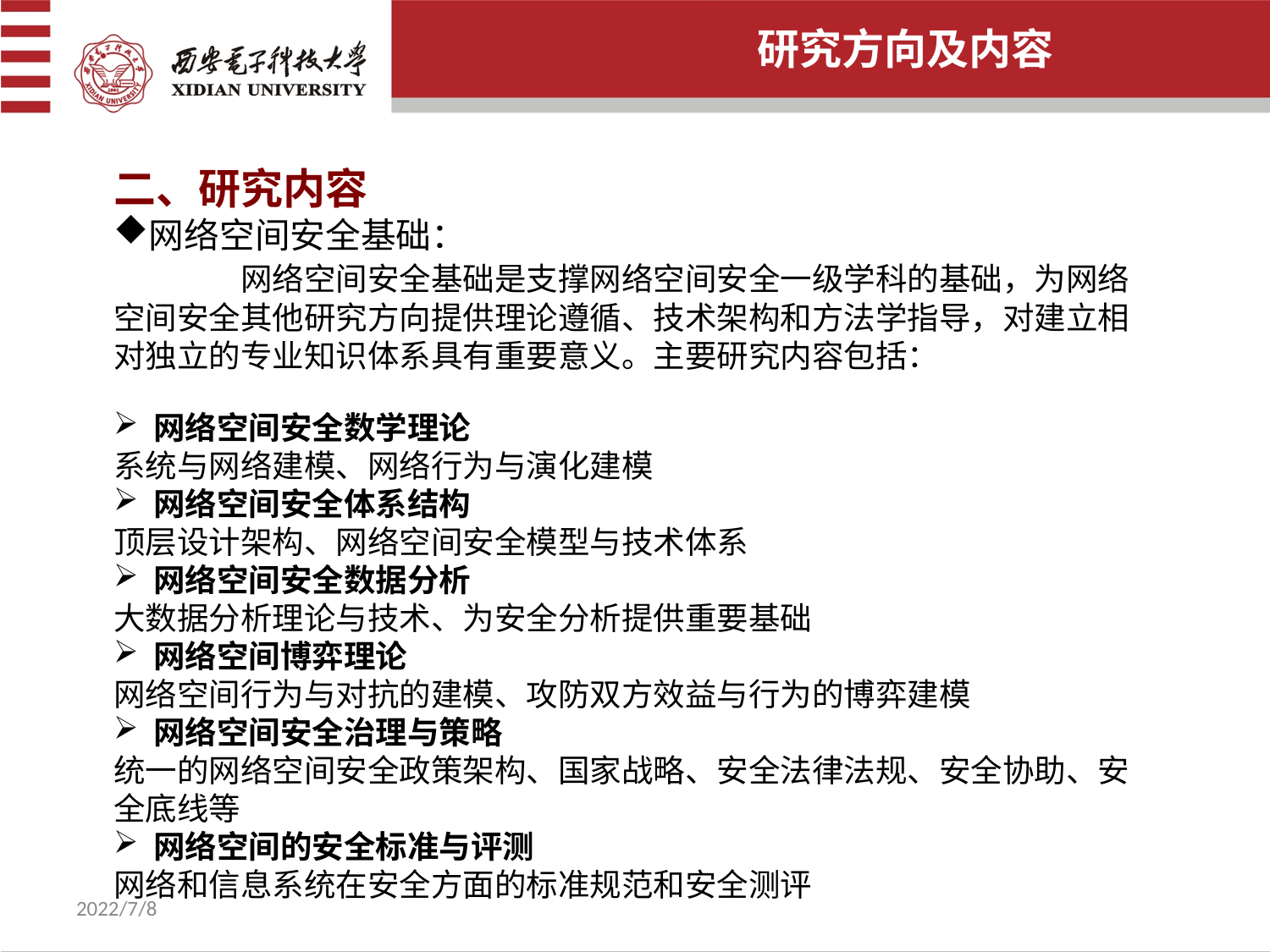

研究方向及内容

二、研究内容
网络空间安全基础：
	网络空间安全基础是支撑网络空间安全一级学科的基础，为网络空间安全其他研究方向提供理论遵循、技术架构和方法学指导，对建立相对独立的专业知识体系具有重要意义。主要研究内容包括：

网络空间安全数学理论
系统与网络建模、网络行为与演化建模
网络空间安全体系结构
顶层设计架构、网络空间安全模型与技术体系
网络空间安全数据分析
大数据分析理论与技术、为安全分析提供重要基础
网络空间博弈理论
网络空间行为与对抗的建模、攻防双方效益与行为的博弈建模
网络空间安全治理与策略
统一的网络空间安全政策架构、国家战略、安全法律法规、安全协助、安全底线等
网络空间的安全标准与评测
网络和信息系统在安全方面的标准规范和安全测评
2022/7/8